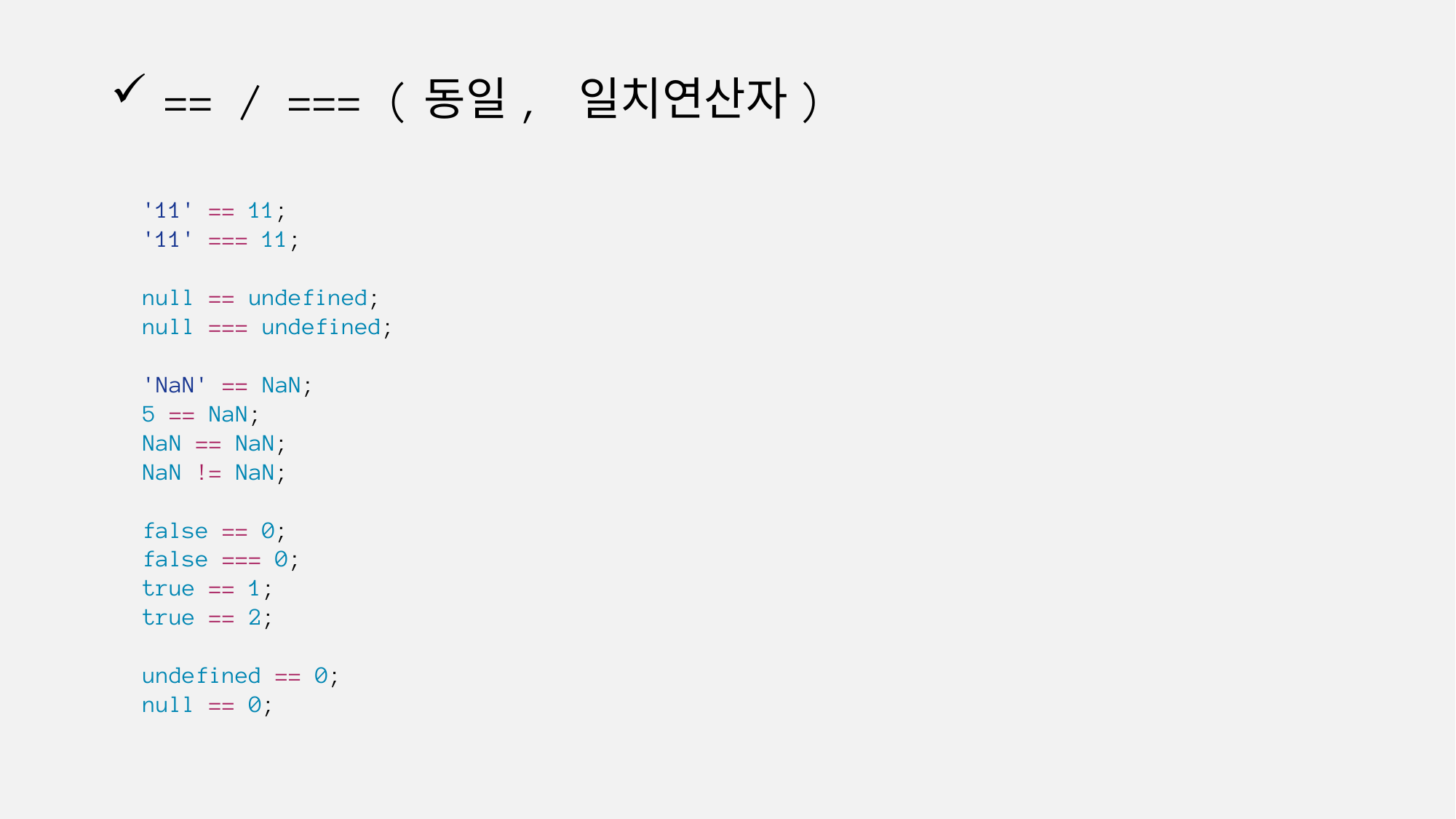

# == / === (동일, 일치연산자)
'11' == 11;
'11' === 11;

null == undefined;
null === undefined;

'NaN' == NaN;
5 == NaN;
NaN == NaN;
NaN != NaN;

false == 0;
false === 0;
true == 1;
true == 2;

undefined == 0;
null == 0;